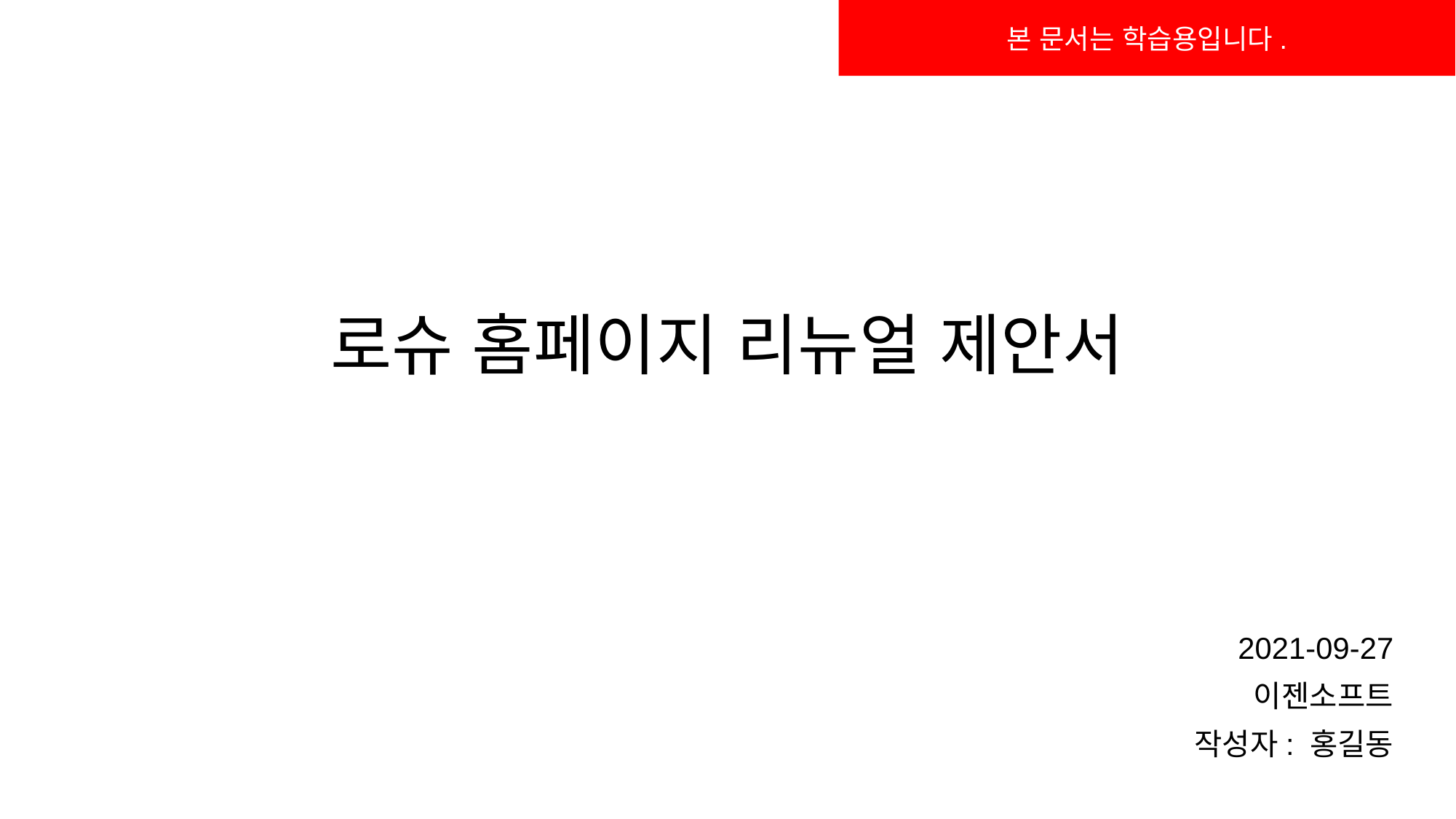

본 문서는 학습용입니다.
# 로슈 홈페이지 리뉴얼 제안서
2021-09-27
이젠소프트
작성자: 홍길동